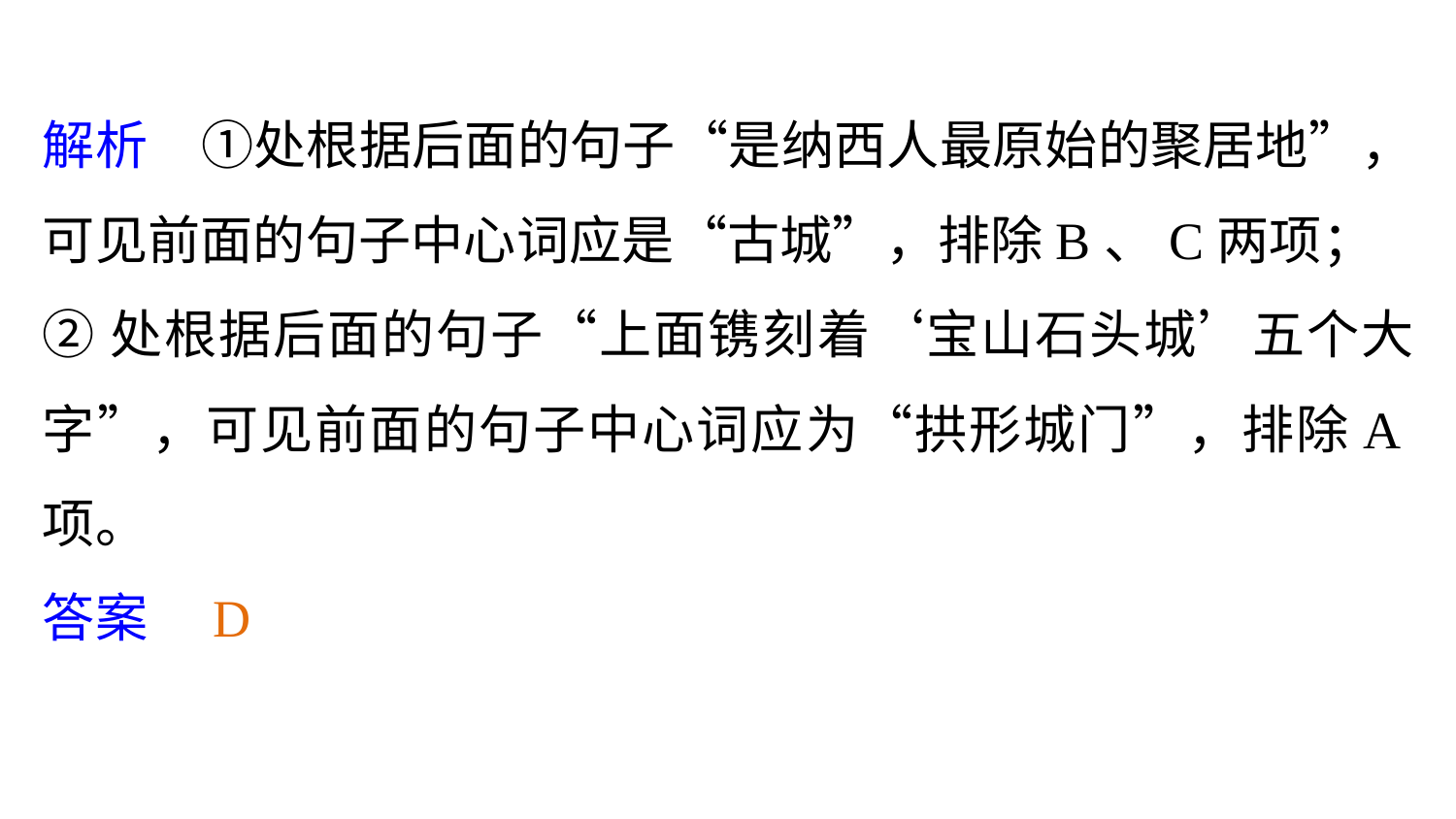

解析　①处根据后面的句子“是纳西人最原始的聚居地”，可见前面的句子中心词应是“古城”，排除B、C两项；
②处根据后面的句子“上面镌刻着‘宝山石头城’五个大字”，可见前面的句子中心词应为“拱形城门”，排除A项。
答案　D